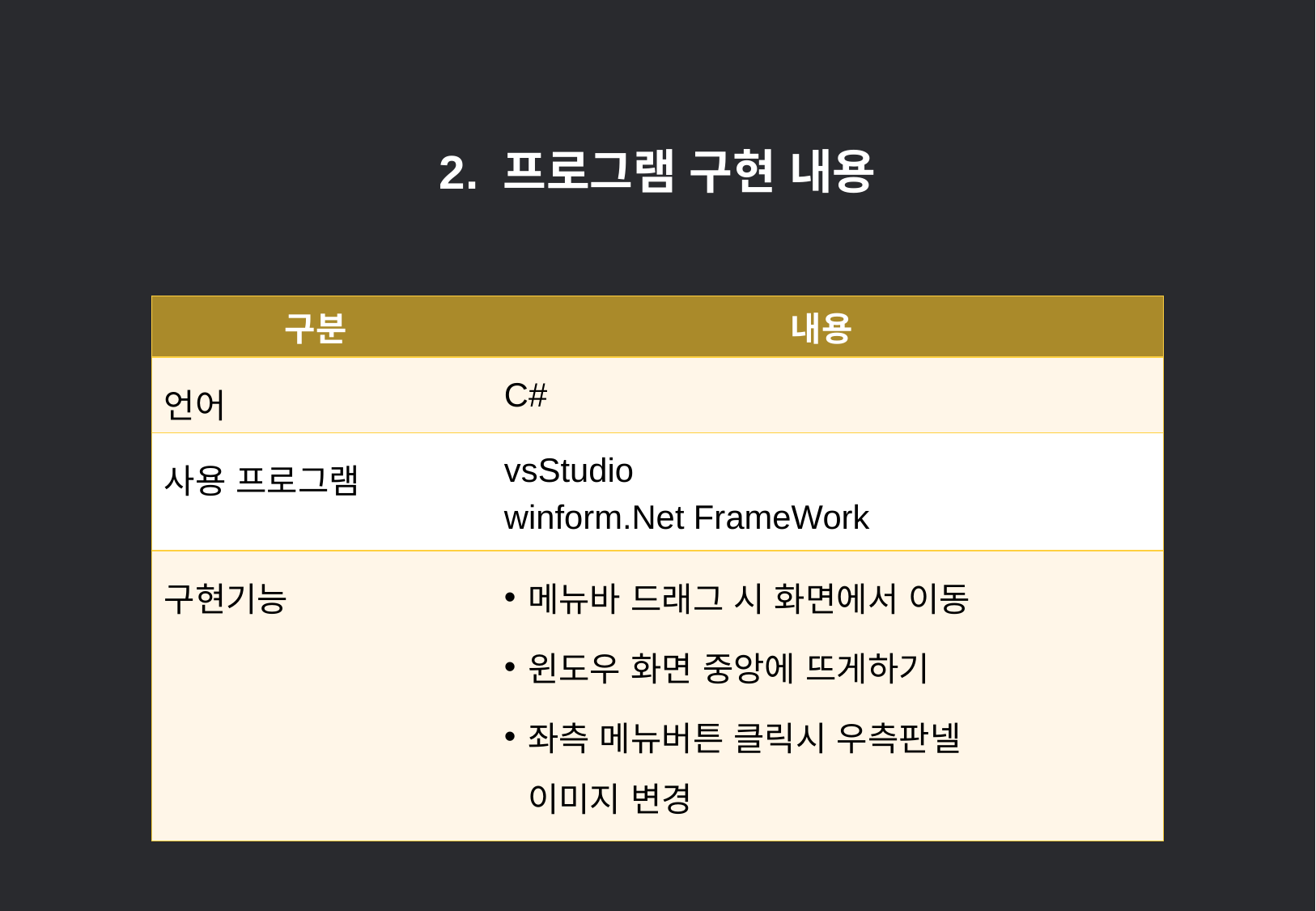

2. 프로그램 구현 내용
| 구분 | 내용 |
| --- | --- |
| 언어 | C# |
| 사용 프로그램 | vsStudio winform.Net FrameWork |
| 구현기능 | 메뉴바 드래그 시 화면에서 이동 윈도우 화면 중앙에 뜨게하기 좌측 메뉴버튼 클릭시 우측판넬 이미지 변경 |